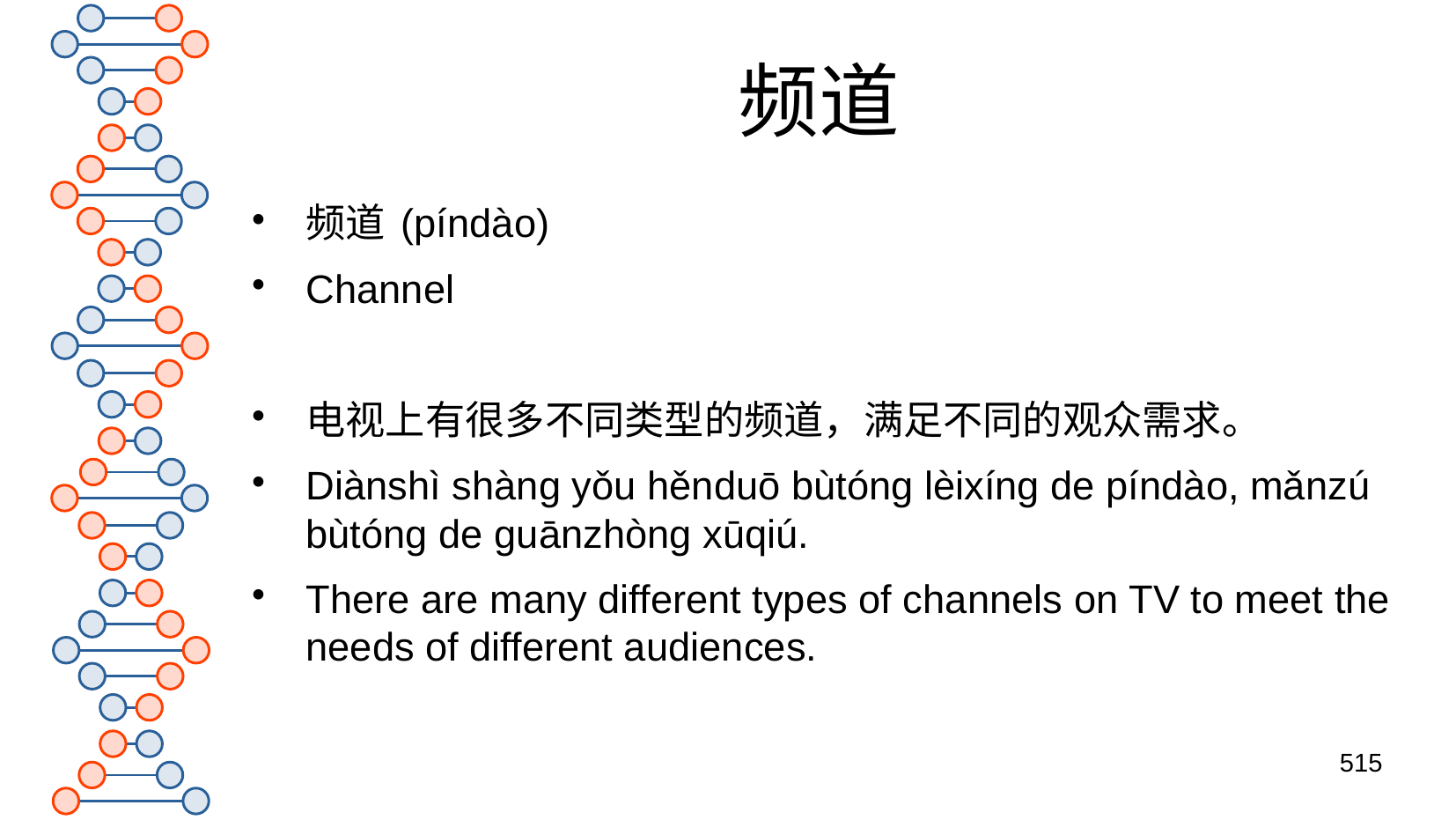

# 频道
频道 (píndào)
Channel

电视上有很多不同类型的频道，满足不同的观众需求。
Diànshì shàng yǒu hěnduō bùtóng lèixíng de píndào, mǎnzú bùtóng de guānzhòng xūqiú.
There are many different types of channels on TV to meet the needs of different audiences.
515